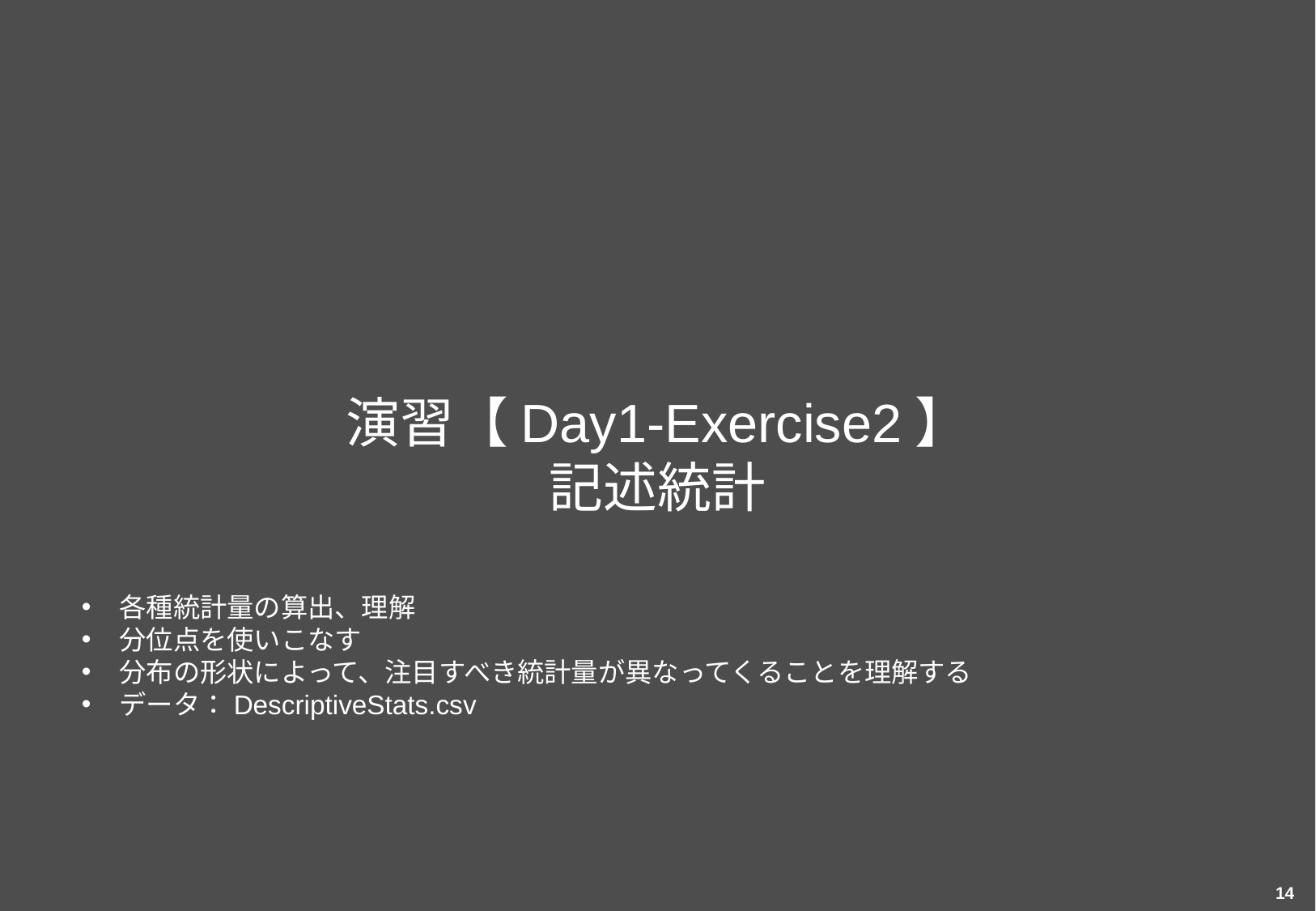

# 演習【Day1-Exercise2】 記述統計
各種統計量の算出、理解
分位点を使いこなす
分布の形状によって、注目すべき統計量が異なってくることを理解する
データ：DescriptiveStats.csv

14